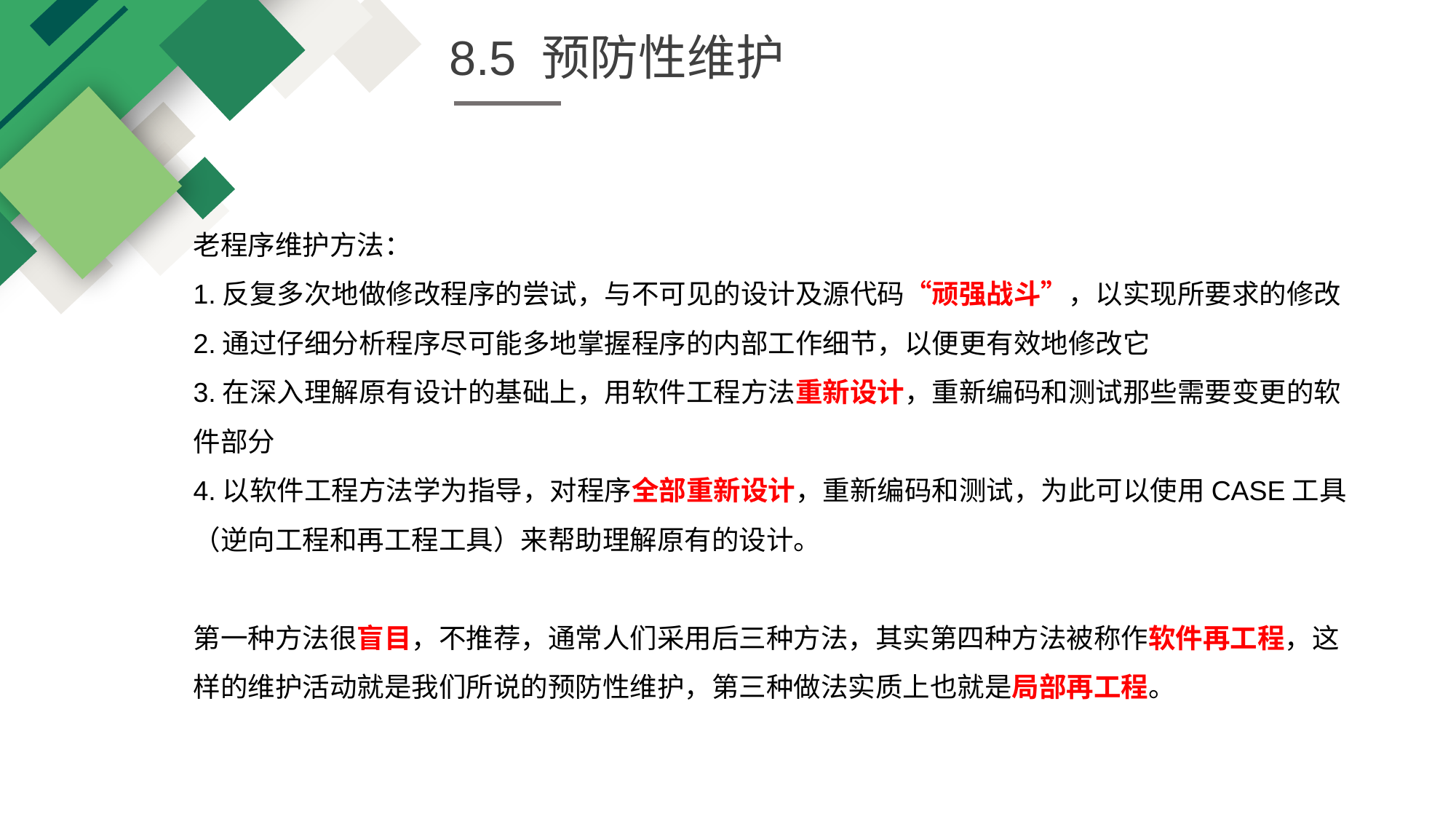

8.5 预防性维护
老程序维护方法：
1.反复多次地做修改程序的尝试，与不可见的设计及源代码“顽强战斗”，以实现所要求的修改
2.通过仔细分析程序尽可能多地掌握程序的内部工作细节，以便更有效地修改它
3.在深入理解原有设计的基础上，用软件工程方法重新设计，重新编码和测试那些需要变更的软件部分
4.以软件工程方法学为指导，对程序全部重新设计，重新编码和测试，为此可以使用CASE工具（逆向工程和再工程工具）来帮助理解原有的设计。

第一种方法很盲目，不推荐，通常人们采用后三种方法，其实第四种方法被称作软件再工程，这样的维护活动就是我们所说的预防性维护，第三种做法实质上也就是局部再工程。